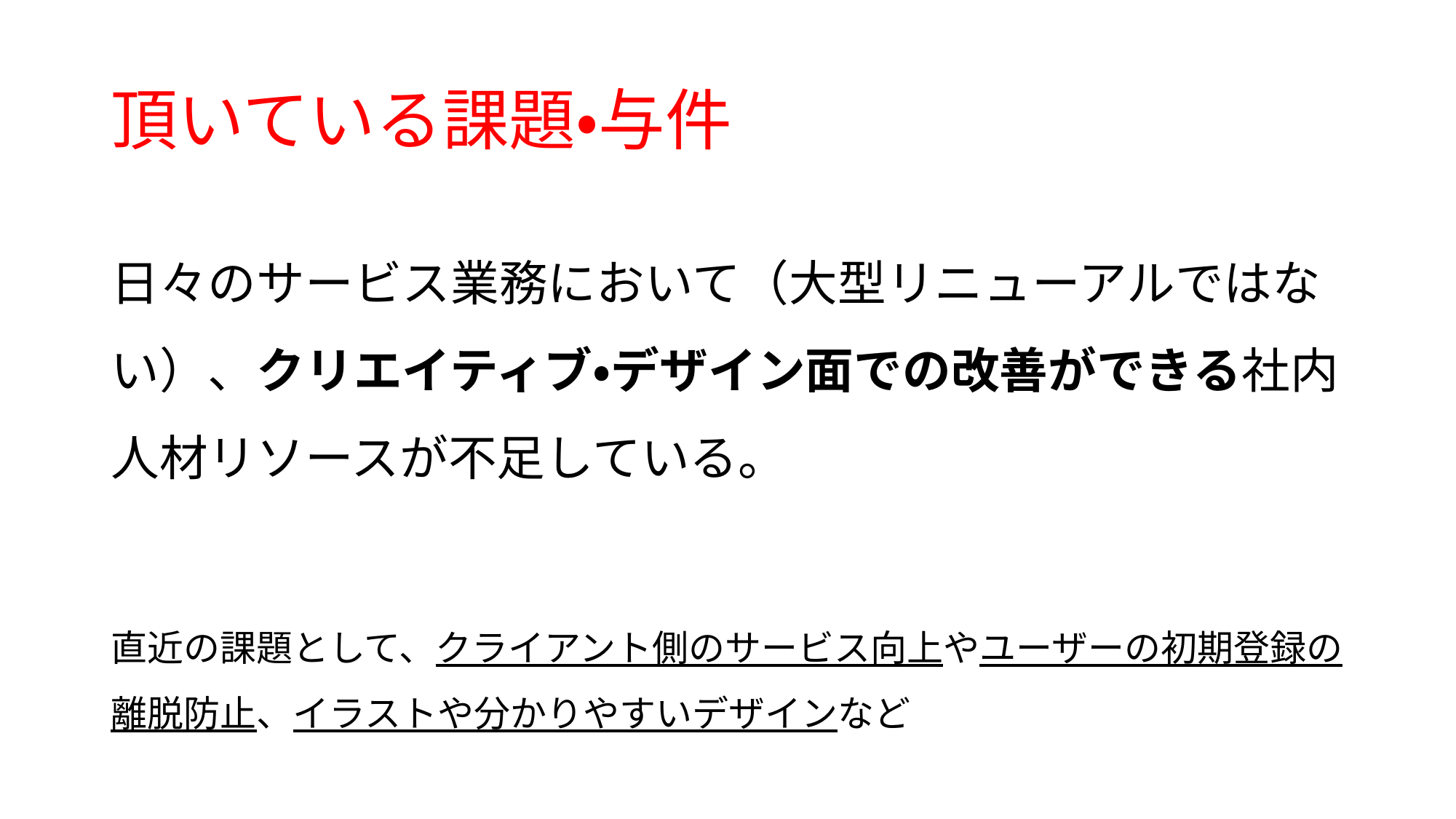

# 頂いている課題・与件
日々のサービス業務において（大型リニューアルではない）、クリエイティブ・デザイン面での改善ができる社内人材リソースが不足している。

直近の課題として、クライアント側のサービス向上やユーザーの初期登録の離脱防止、イラストや分かりやすいデザインなど